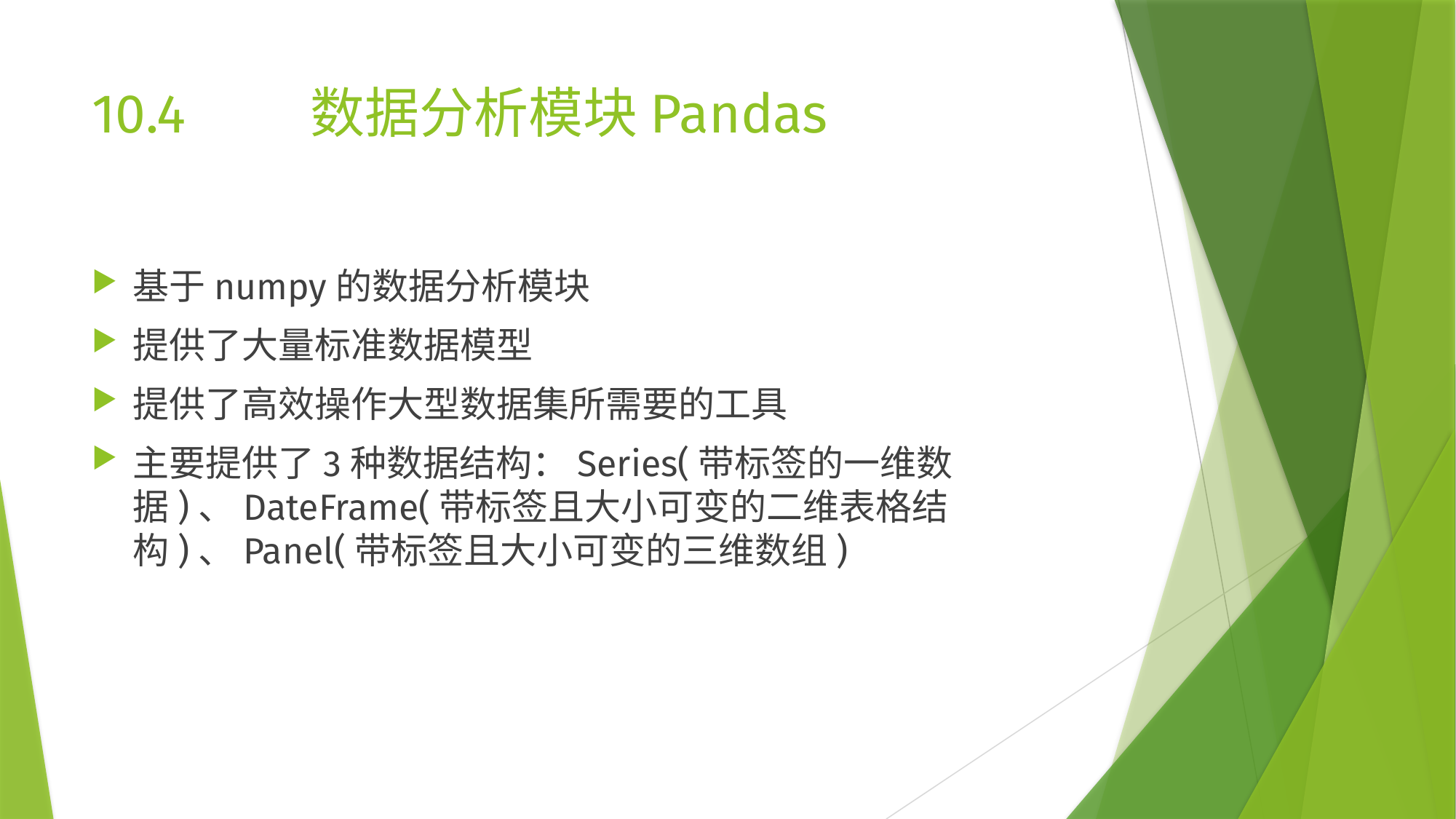

# 10.4		数据分析模块Pandas
基于numpy的数据分析模块
提供了大量标准数据模型
提供了高效操作大型数据集所需要的工具
主要提供了3种数据结构：Series(带标签的一维数据)、DateFrame(带标签且大小可变的二维表格结构)、Panel(带标签且大小可变的三维数组)